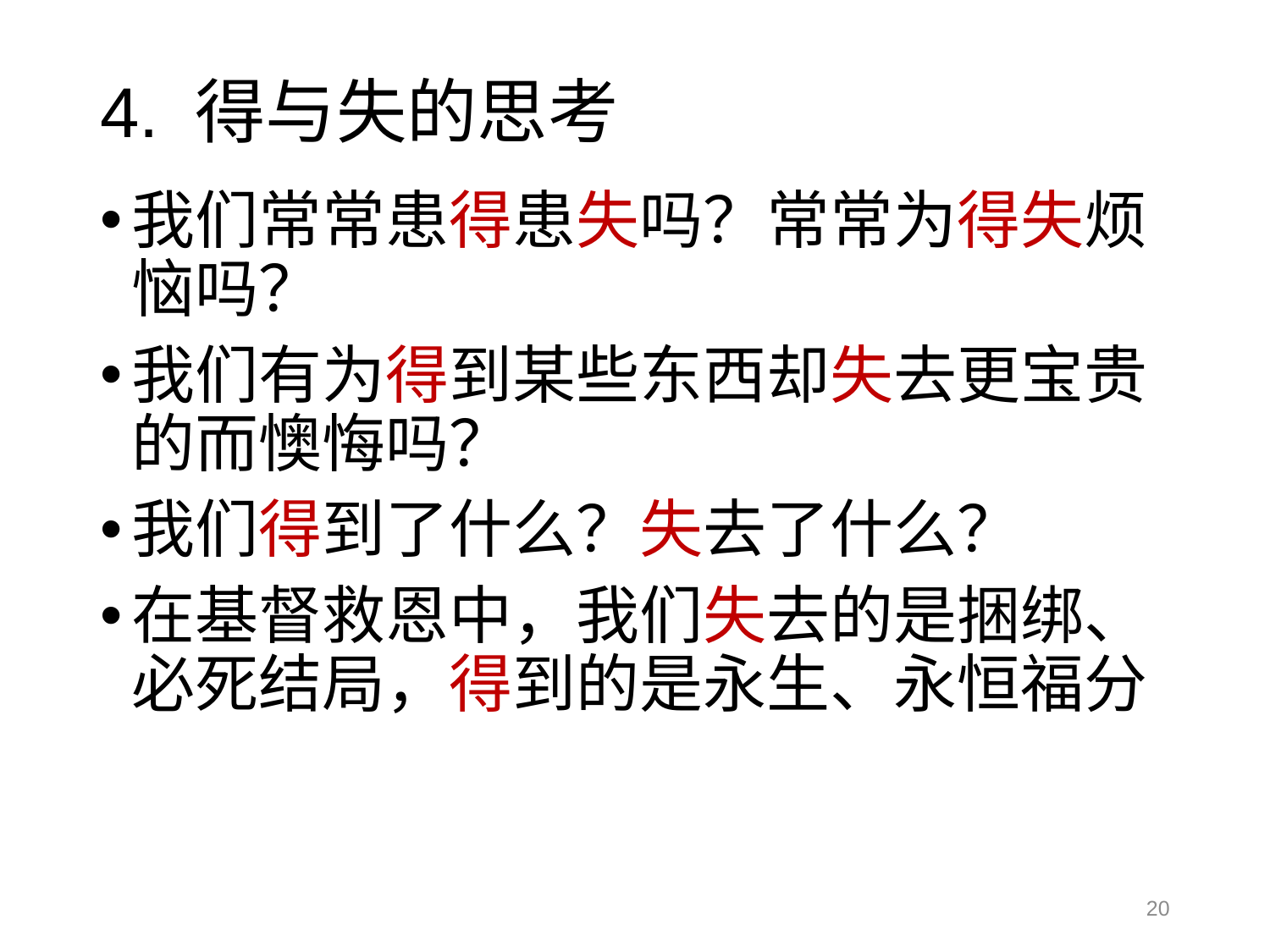

# 4. 得与失的思考
我们常常患得患失吗？常常为得失烦恼吗？
我们有为得到某些东西却失去更宝贵的而懊悔吗？
我们得到了什么？失去了什么？
在基督救恩中，我们失去的是捆绑、必死结局，得到的是永生、永恒福分

20